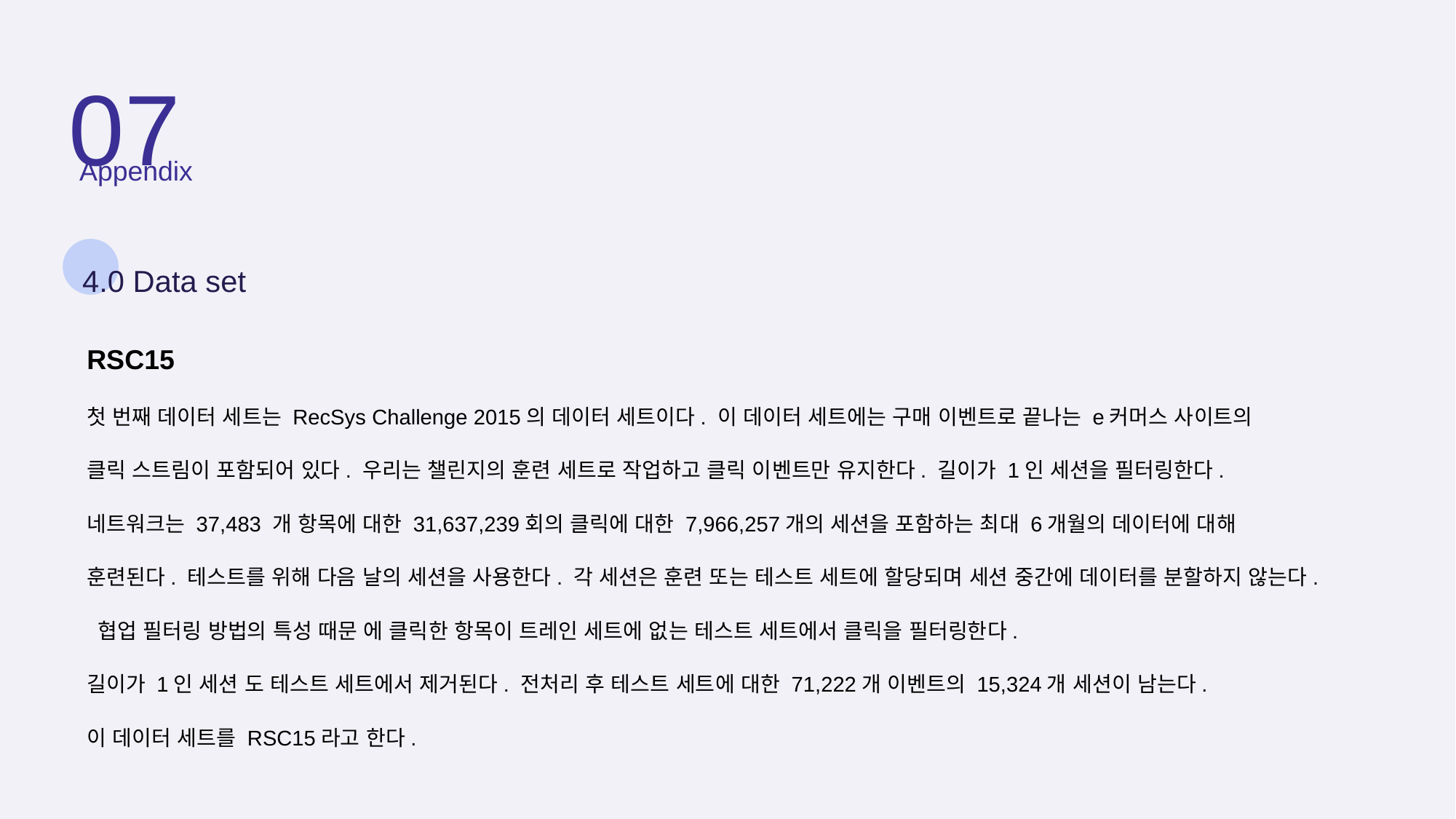

07
 Appendix
4.0 Data set

RSC15
첫 번째 데이터 세트는 RecSys Challenge 2015의 데이터 세트이다. 이 데이터 세트에는 구매 이벤트로 끝나는 e커머스 사이트의
클릭 스트림이 포함되어 있다. 우리는 챌린지의 훈련 세트로 작업하고 클릭 이벤트만 유지한다. 길이가 1인 세션을 필터링한다.
네트워크는 37,483 개 항목에 대한 31,637,239회의 클릭에 대한 7,966,257개의 세션을 포함하는 최대 6개월의 데이터에 대해
훈련된다. 테스트를 위해 다음 날의 세션을 사용한다. 각 세션은 훈련 또는 테스트 세트에 할당되며 세션 중간에 데이터를 분할하지 않는다.
 협업 필터링 방법의 특성 때문 에 클릭한 항목이 트레인 세트에 없는 테스트 세트에서 클릭을 필터링한다.
길이가 1인 세션 도 테스트 세트에서 제거된다. 전처리 후 테스트 세트에 대한 71,222개 이벤트의 15,324개 세션이 남는다.
이 데이터 세트를 RSC15라고 한다.